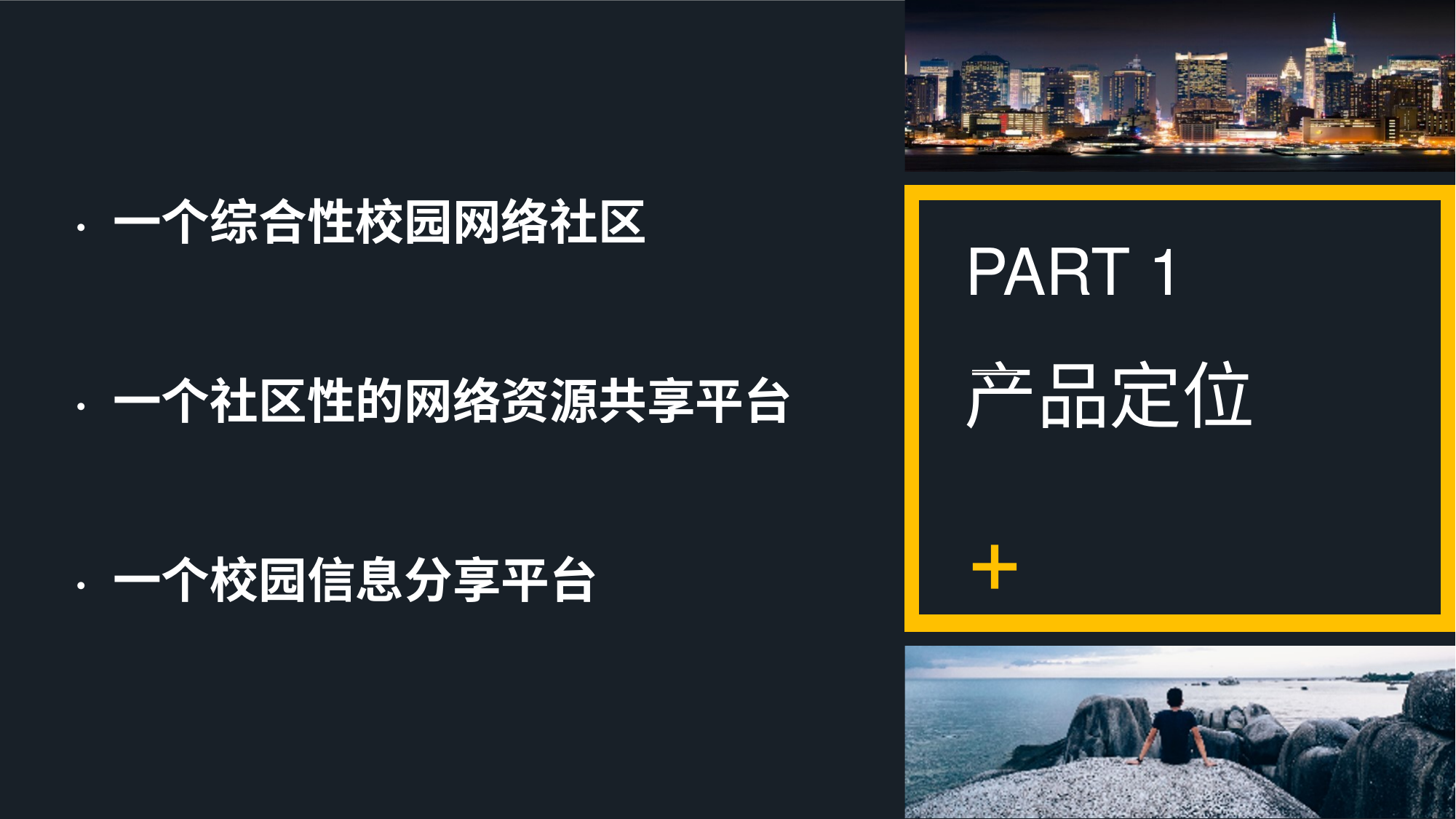

· 一个综合性校园网络社区

PART 1
产品定位

· 一个社区性的网络资源共享平台
· 一个校园信息分享平台